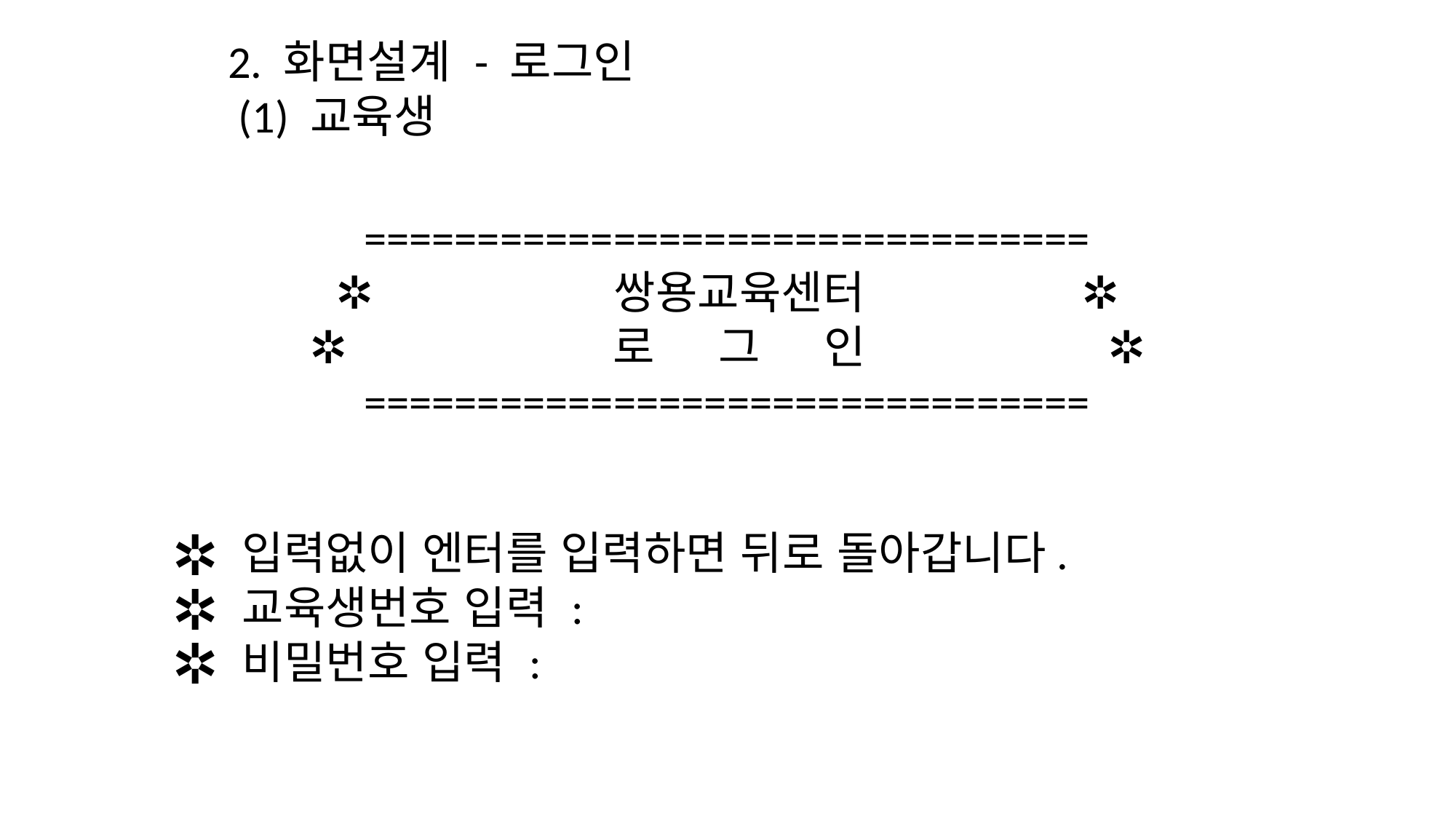

2. 화면설계 - 로그인
 (1) 교육생
================================
✲                  쌍용교육센터                 ✲
✲                    로     그     인                   ✲
================================
 입력없이 엔터를 입력하면 뒤로 돌아갑니다.
 교육생번호 입력 :
 비밀번호 입력 :